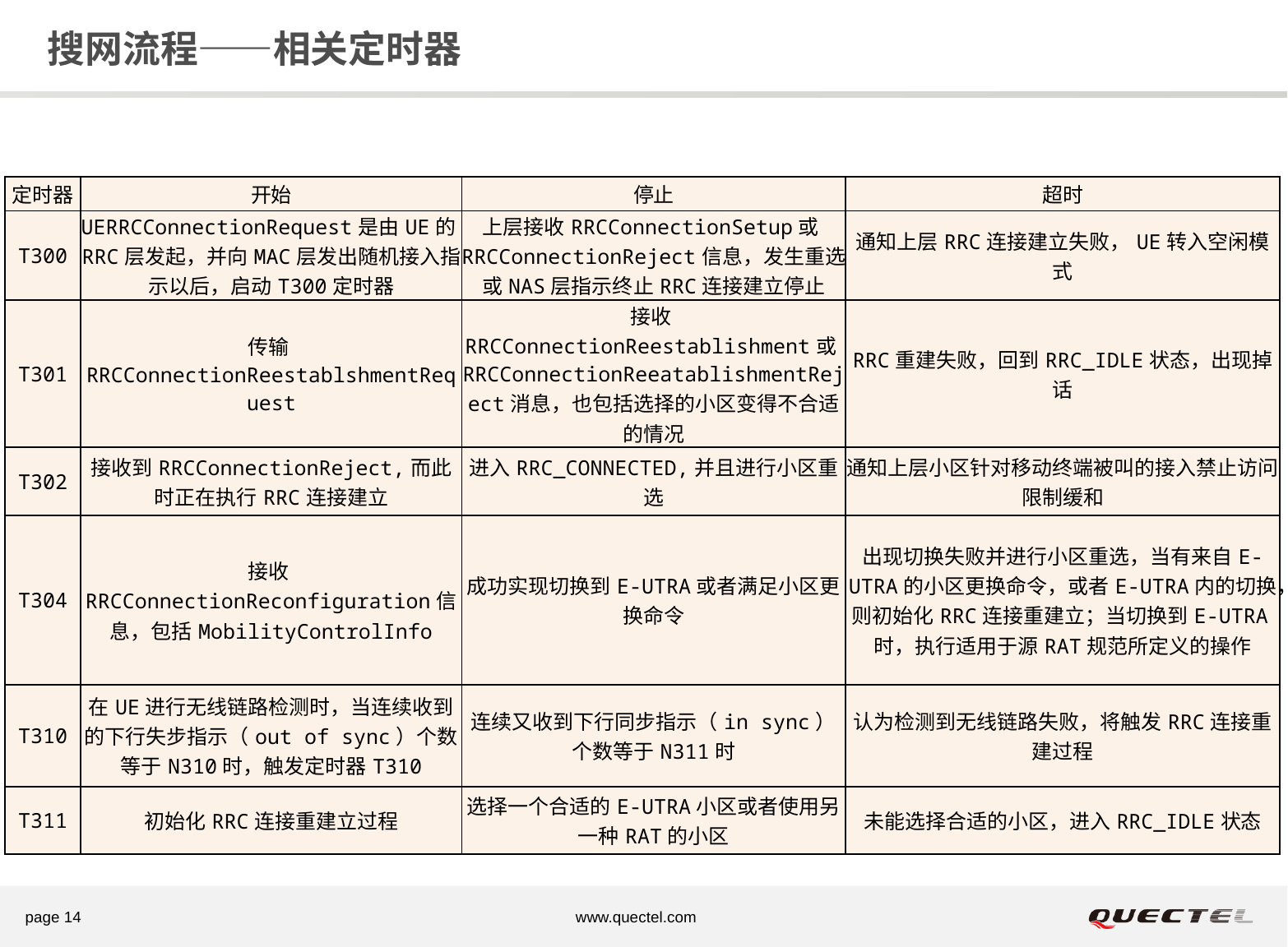

# 搜网流程——相关定时器
| 定时器 | 开始 | 停止 | 超时 |
| --- | --- | --- | --- |
| T300 | UERRCConnectionRequest是由UE的RRC层发起，并向MAC层发出随机接入指示以后，启动T300定时器 | 上层接收RRCConnectionSetup或RRCConnectionReject信息，发生重选或NAS层指示终止RRC连接建立停止 | 通知上层RRC连接建立失败，UE转入空闲模式 |
| T301 | 传输RRCConnectionReestablshmentRequest | 接收RRCConnectionReestablishment或RRCConnectionReeatablishmentReject消息，也包括选择的小区变得不合适的情况 | RRC重建失败，回到RRC\_IDLE状态，出现掉话 |
| T302 | 接收到RRCConnectionReject,而此时正在执行RRC连接建立 | 进入RRC\_CONNECTED,并且进行小区重选 | 通知上层小区针对移动终端被叫的接入禁止访问限制缓和 |
| T304 | 接收RRCConnectionReconfiguration信息，包括MobilityControlInfo | 成功实现切换到E-UTRA或者满足小区更换命令 | 出现切换失败并进行小区重选，当有来自E-UTRA的小区更换命令，或者E-UTRA内的切换，则初始化RRC连接重建立；当切换到E-UTRA时，执行适用于源RAT规范所定义的操作 |
| T310 | 在UE进行无线链路检测时，当连续收到的下行失步指示（out of sync）个数等于N310时，触发定时器T310 | 连续又收到下行同步指示（in sync）个数等于N311时 | 认为检测到无线链路失败，将触发RRC连接重建过程 |
| T311 | 初始化RRC连接重建立过程 | 选择一个合适的E-UTRA小区或者使用另一种RAT的小区 | 未能选择合适的小区，进入RRC\_IDLE状态 |